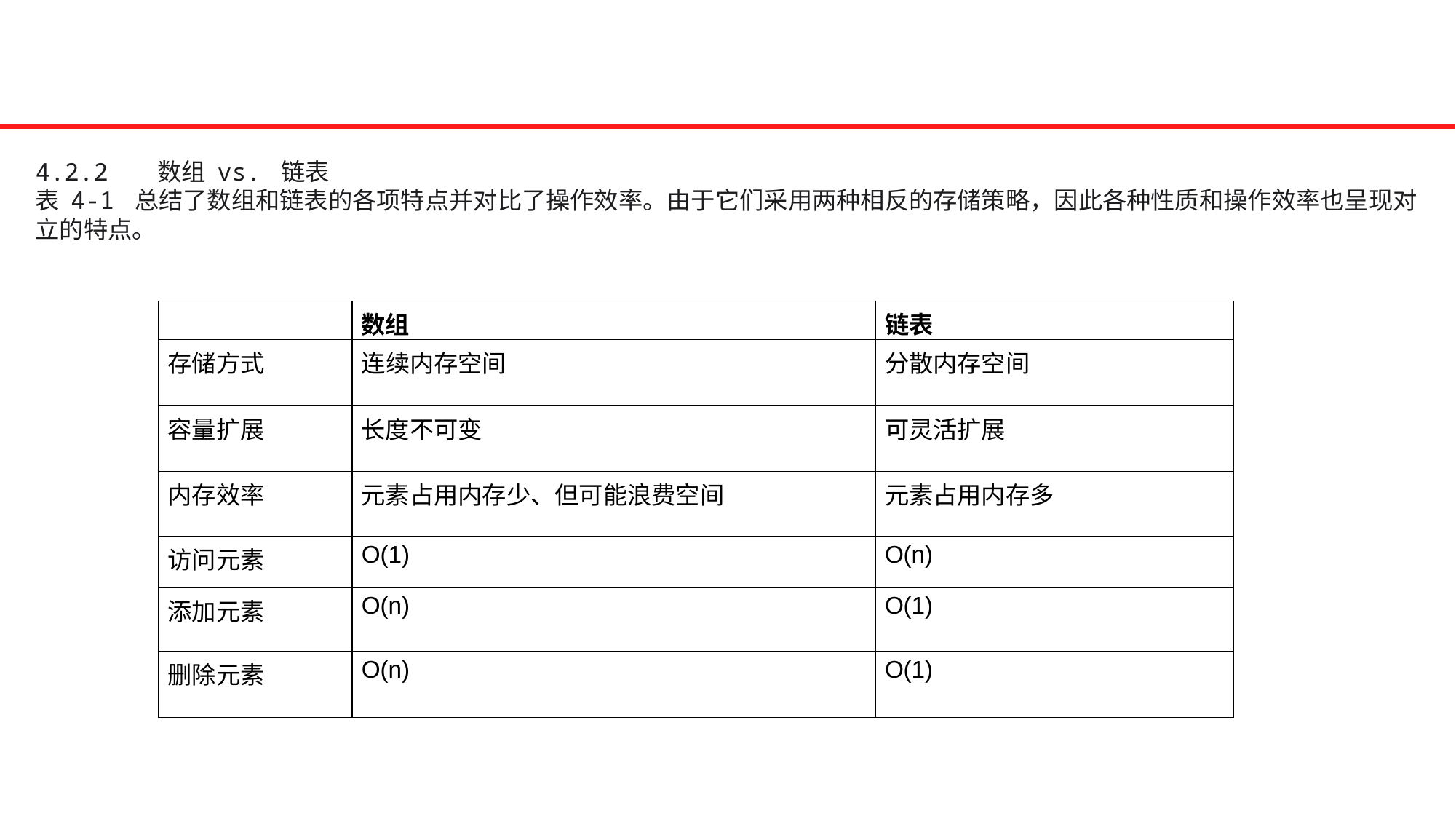

#
4.2.2   数组 vs. 链表
表 4-1 总结了数组和链表的各项特点并对比了操作效率。由于它们采用两种相反的存储策略，因此各种性质和操作效率也呈现对立的特点。
|  | 数组 | 链表 |
| --- | --- | --- |
| 存储方式 | 连续内存空间 | 分散内存空间 |
| 容量扩展 | 长度不可变 | 可灵活扩展 |
| 内存效率 | 元素占用内存少、但可能浪费空间 | 元素占用内存多 |
| 访问元素 | O(1) | O(n) |
| 添加元素 | O(n) | O(1) |
| 删除元素 | O(n) | O(1) |